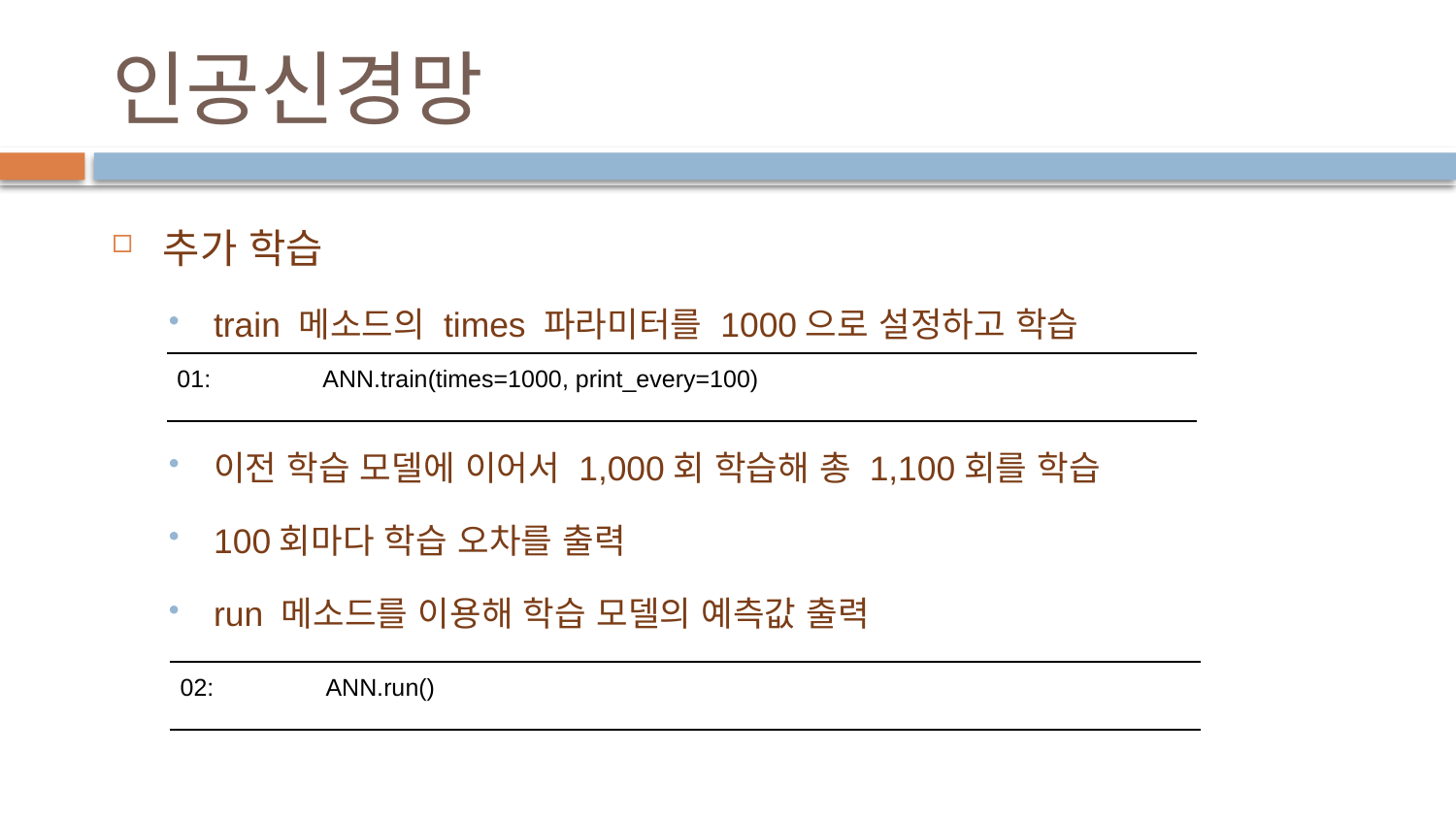

# 인공신경망
추가 학습
train 메소드의 times 파라미터를 1000으로 설정하고 학습

이전 학습 모델에 이어서 1,000회 학습해 총 1,100회를 학습
100회마다 학습 오차를 출력
run 메소드를 이용해 학습 모델의 예측값 출력
| 01: ANN.train(times=1000, print\_every=100) |
| --- |
| 02: ANN.run() |
| --- |